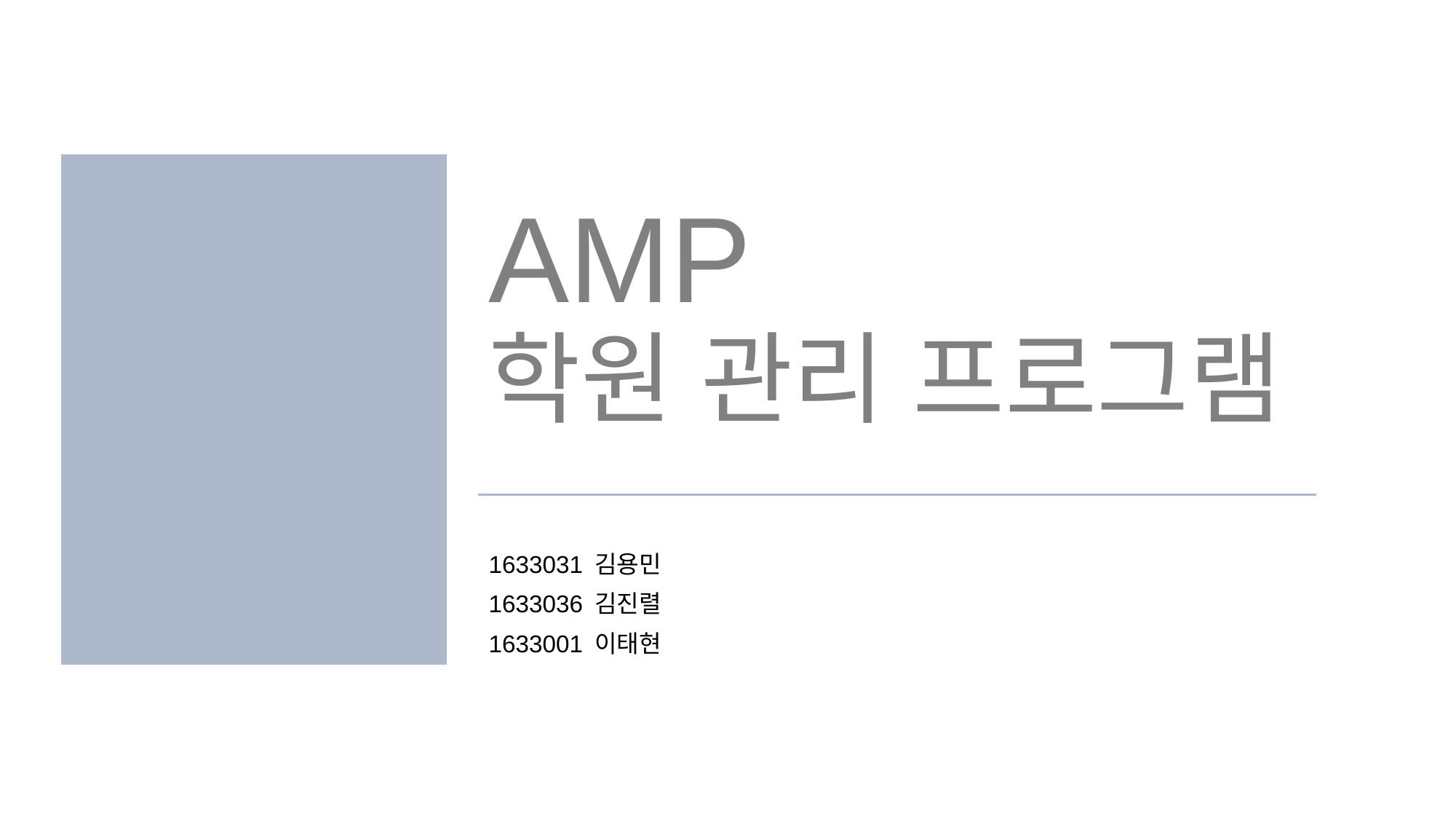

# AMP 학원 관리 프로그램
1633031 김용민
1633036 김진렬
1633001 이태현